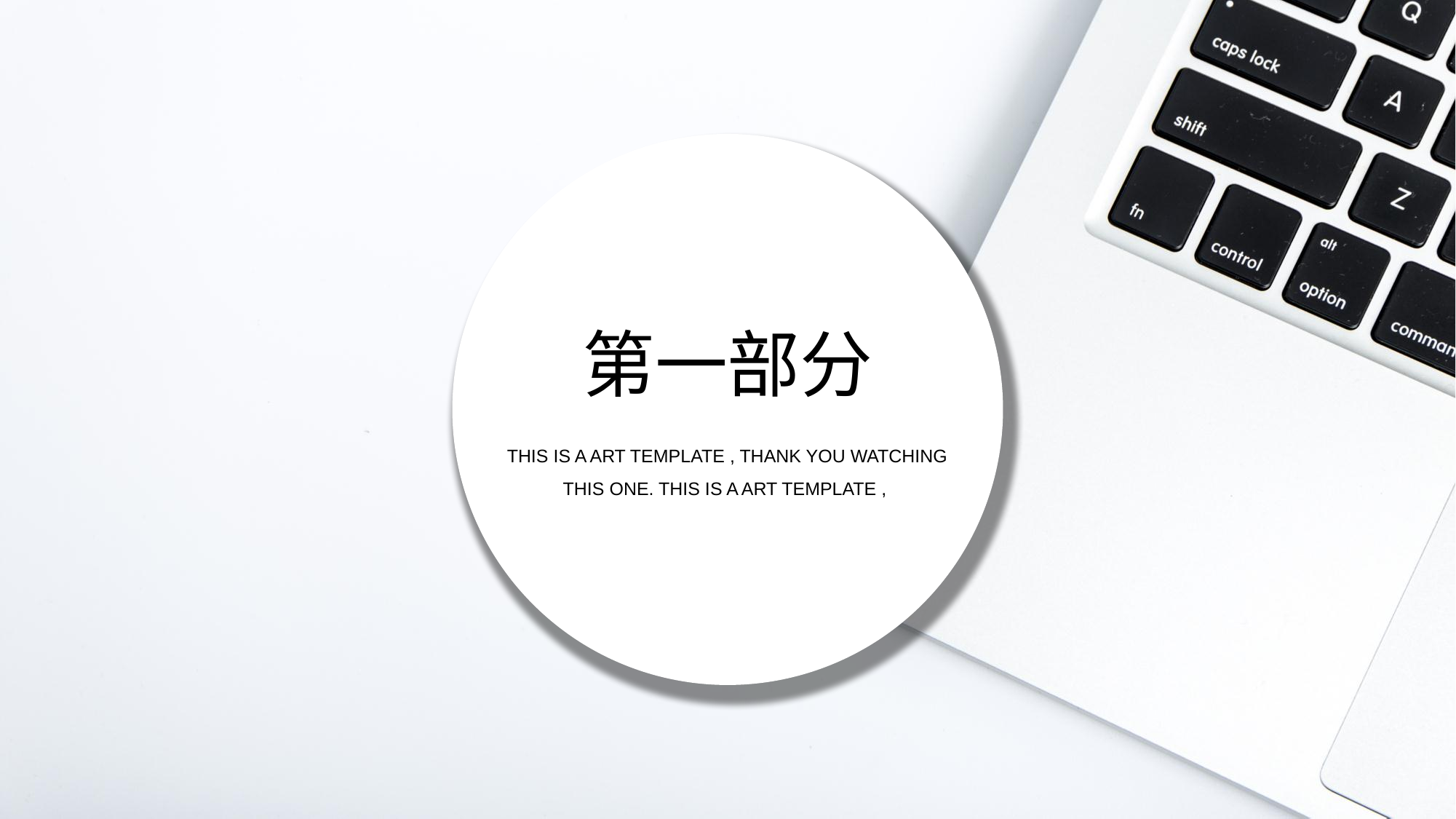

第一部分
THIS IS A ART TEMPLATE , THANK YOU WATCHING THIS ONE. THIS IS A ART TEMPLATE ,